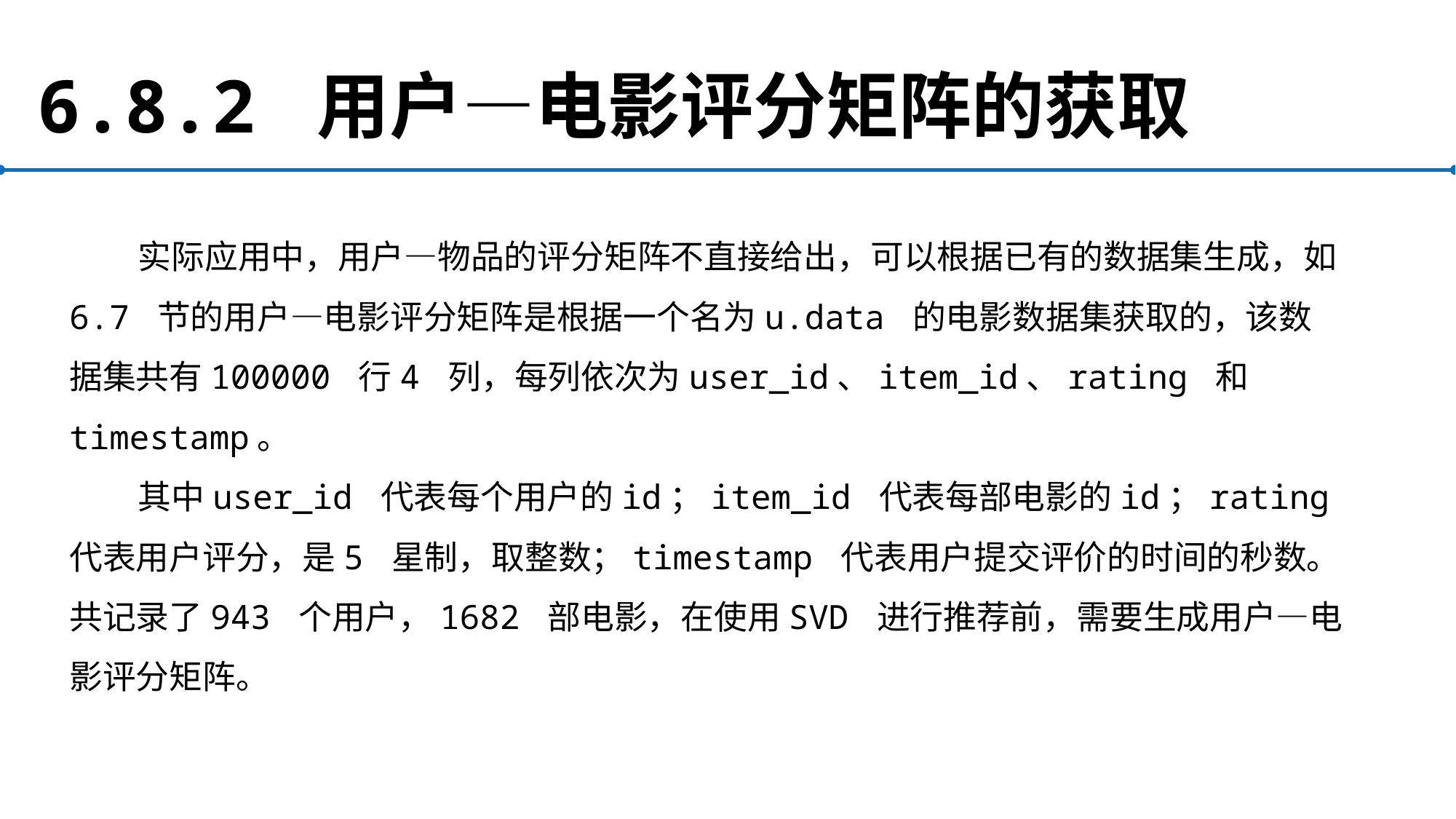

# 6.8.2 用户—电影评分矩阵的获取
实际应用中，用户—物品的评分矩阵不直接给出，可以根据已有的数据集生成，如6.7 节的用户—电影评分矩阵是根据一个名为u.data 的电影数据集获取的，该数据集共有100000 行4 列，每列依次为user_id、item_id、rating 和timestamp。
其中user_id 代表每个用户的id；item_id 代表每部电影的id；rating 代表用户评分，是5 星制，取整数；timestamp 代表用户提交评价的时间的秒数。共记录了943 个用户，1682 部电影，在使用SVD 进行推荐前，需要生成用户—电影评分矩阵。